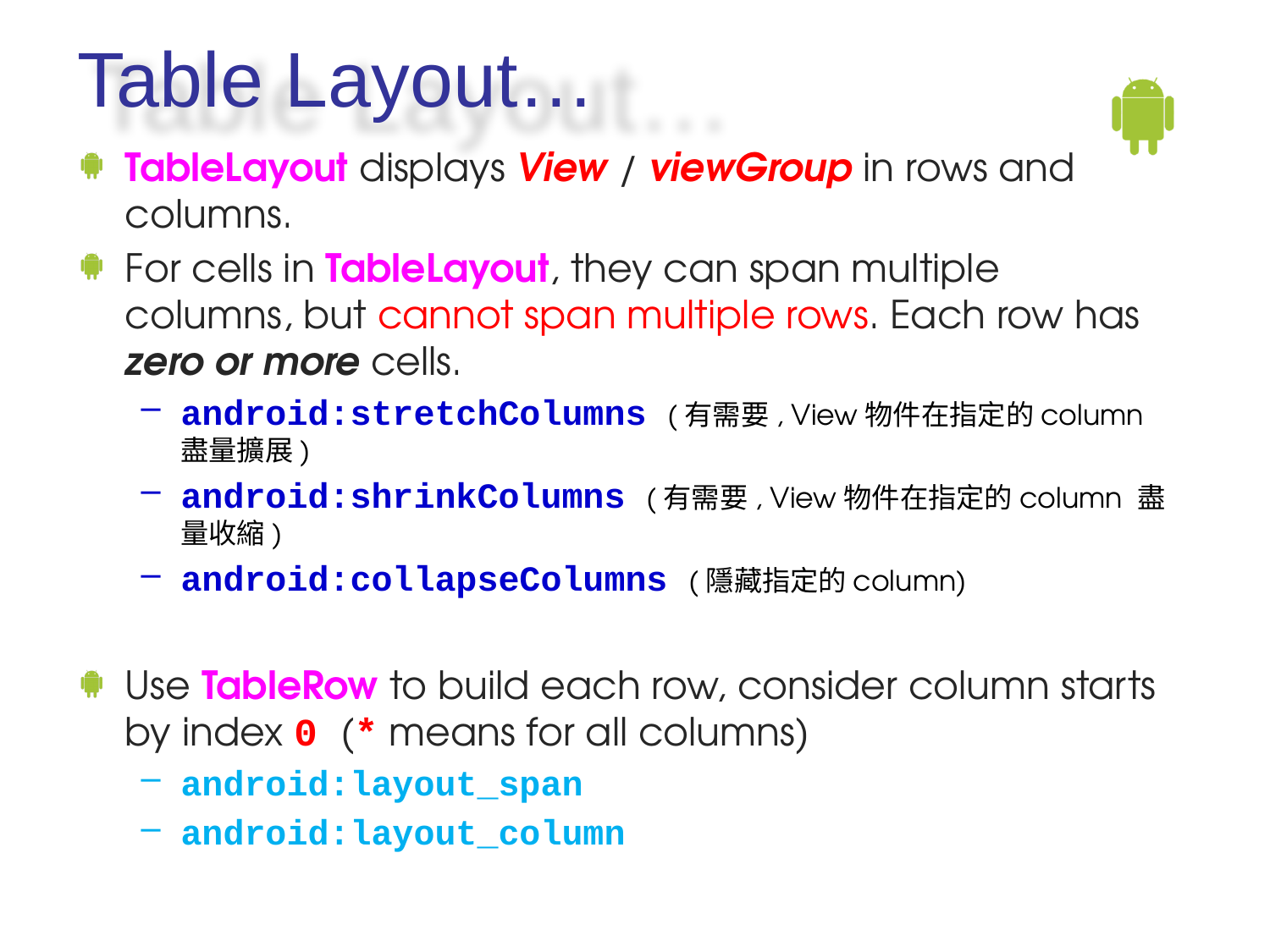

# Table Layout…
TableLayout displays View / viewGroup in rows and columns.
For cells in TableLayout, they can span multiple columns, but cannot span multiple rows. Each row has zero or more cells.
android:stretchColumns (有需要, View物件在指定的column 盡量擴展)
android:shrinkColumns (有需要, View物件在指定的column 盡量收縮)
android:collapseColumns (隱藏指定的column)

Use TableRow to build each row, consider column starts by index 0 (* means for all columns)
android:layout_span
android:layout_column